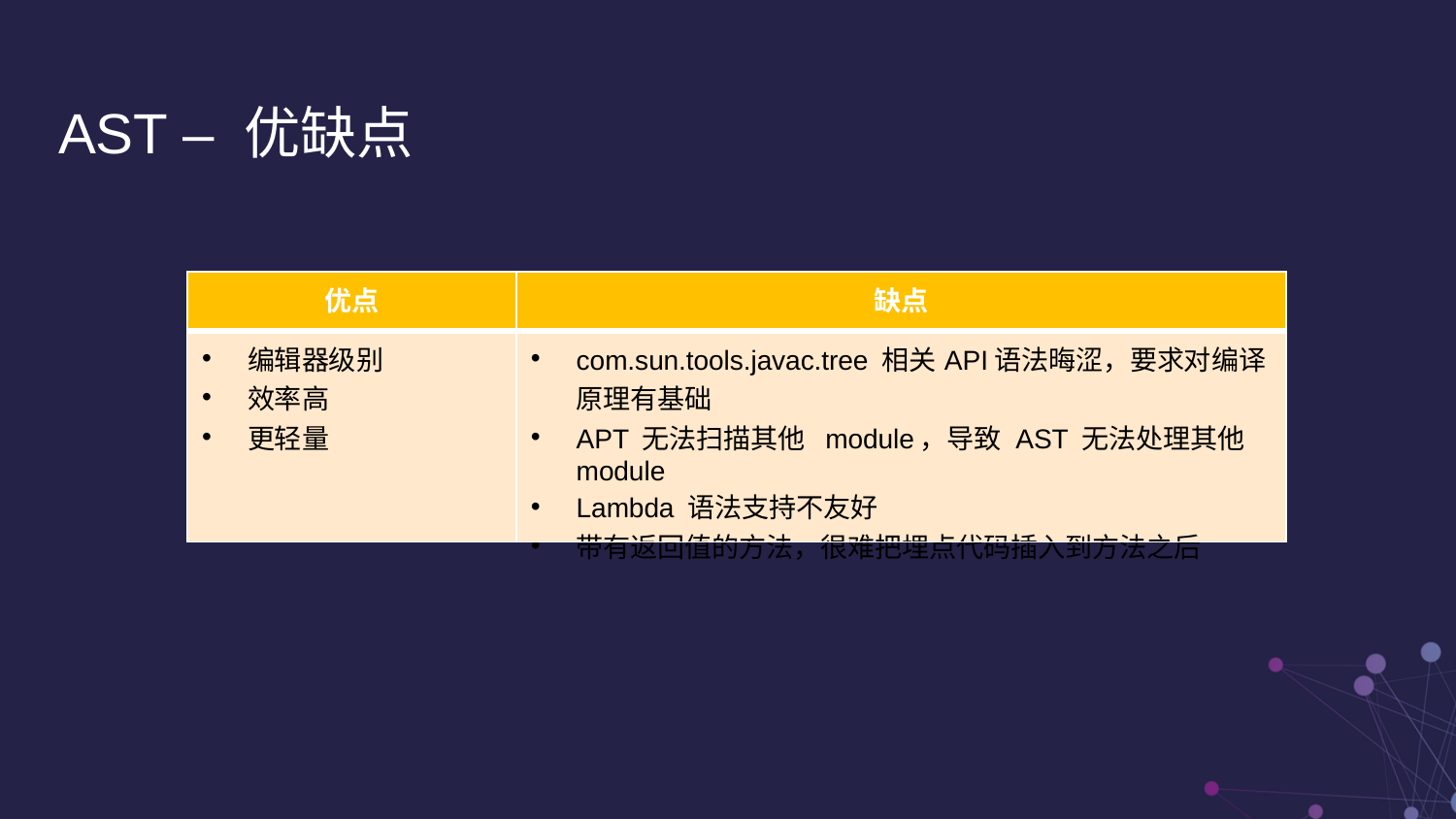

AST – 优缺点
| 优点 | 缺点 |
| --- | --- |
| 编辑器级别 效率高 更轻量 | com.sun.tools.javac.tree 相关API语法晦涩，要求对编译原理有基础 APT 无法扫描其他 module，导致 AST 无法处理其他 module Lambda 语法支持不友好 带有返回值的方法，很难把埋点代码插入到方法之后 |